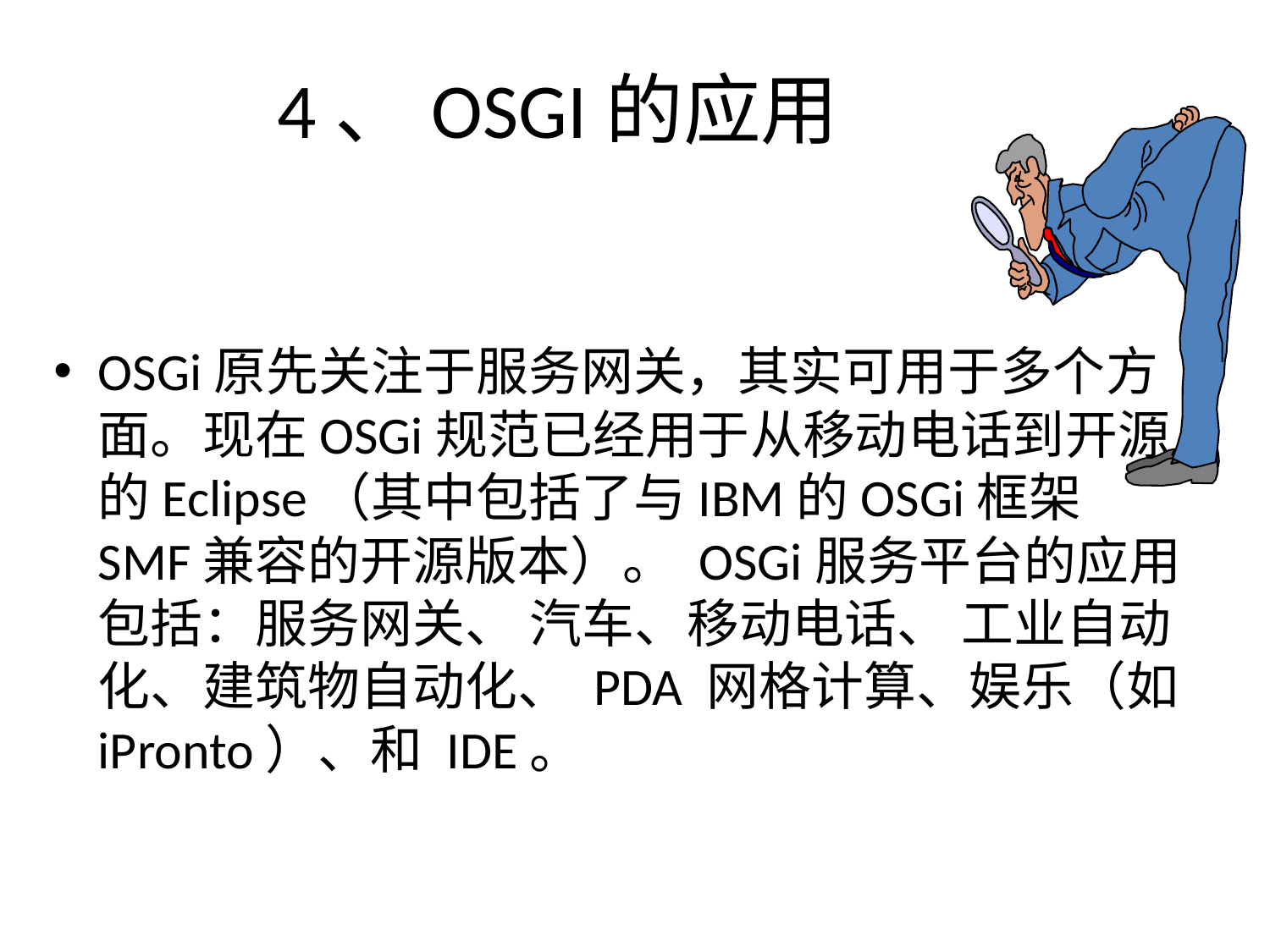

# 4、OSGI的应用

OSGi原先关注于服务网关，其实可用于多个方面。现在OSGi规范已经用于从移动电话到开源的Eclipse（其中包括了与IBM的OSGi框架SMF兼容的开源版本）。 OSGi服务平台的应用包括：服务网关、 汽车、移动电话、 工业自动化、建筑物自动化、 PDA 网格计算、娱乐（如iPronto）、和 IDE。